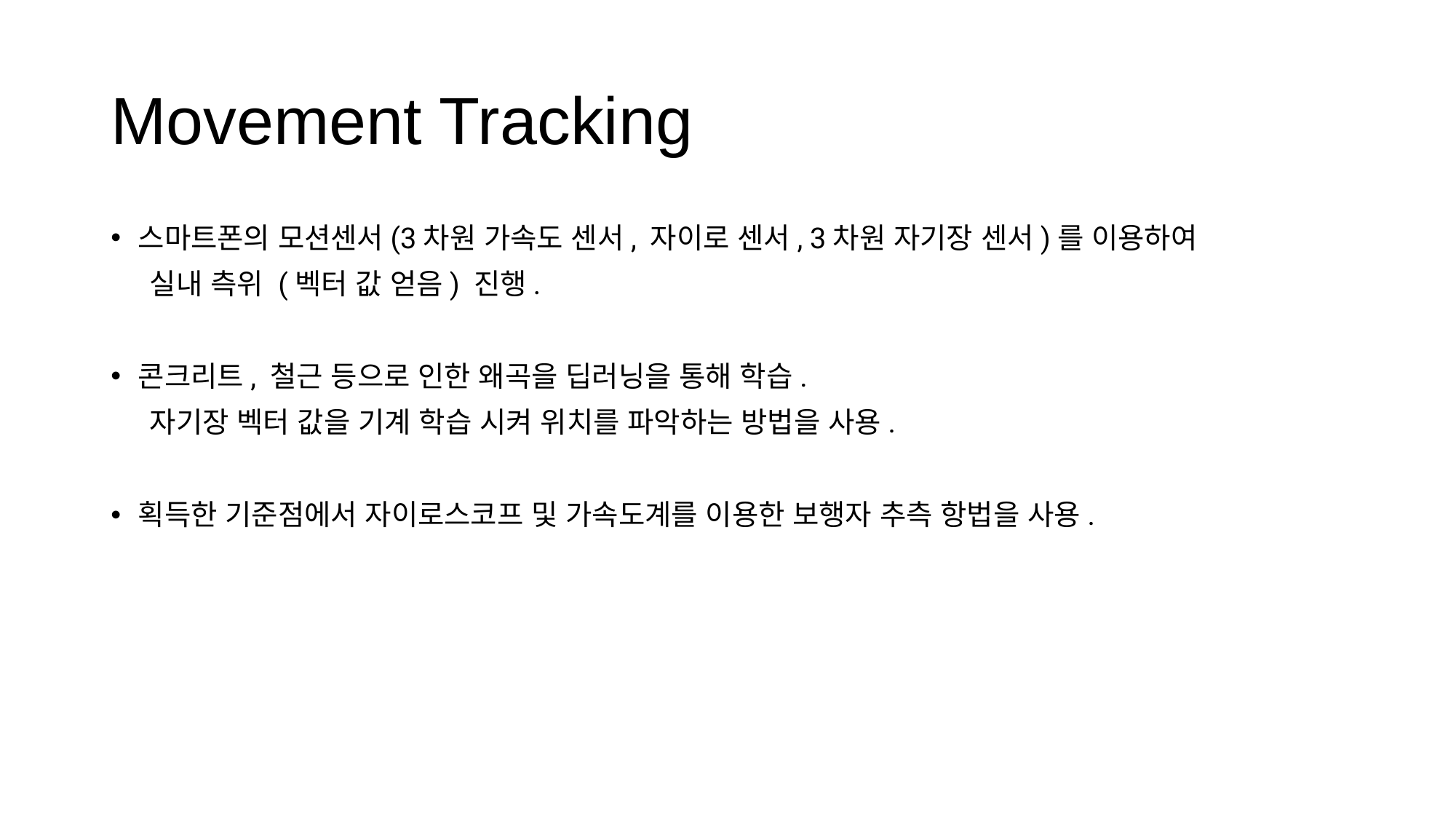

# Movement Tracking
스마트폰의 모션센서(3차원 가속도 센서, 자이로 센서, 3차원 자기장 센서)를 이용하여
    실내 측위 (벡터 값 얻음) 진행.

콘크리트, 철근 등으로 인한 왜곡을 딥러닝을 통해 학습.
    자기장 벡터 값을 기계 학습 시켜 위치를 파악하는 방법을 사용.

획득한 기준점에서 자이로스코프 및 가속도계를 이용한 보행자 추측 항법을 사용.